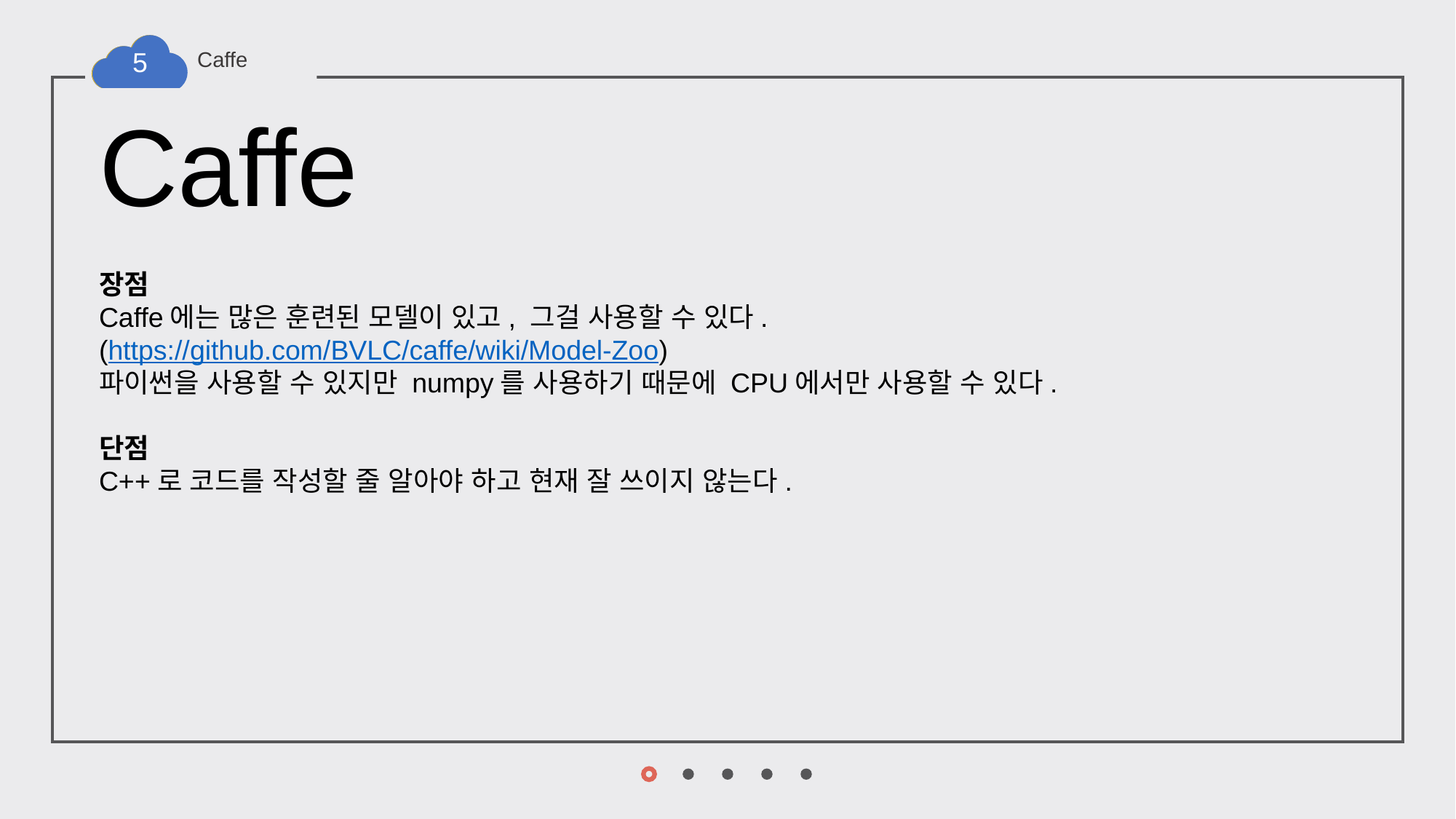

4
5

Caffe

Caffe
장점
Caffe에는 많은 훈련된 모델이 있고, 그걸 사용할 수 있다.
(https://github.com/BVLC/caffe/wiki/Model-Zoo)
파이썬을 사용할 수 있지만 numpy를 사용하기 때문에 CPU에서만 사용할 수 있다.

단점
C++로 코드를 작성할 줄 알아야 하고 현재 잘 쓰이지 않는다.